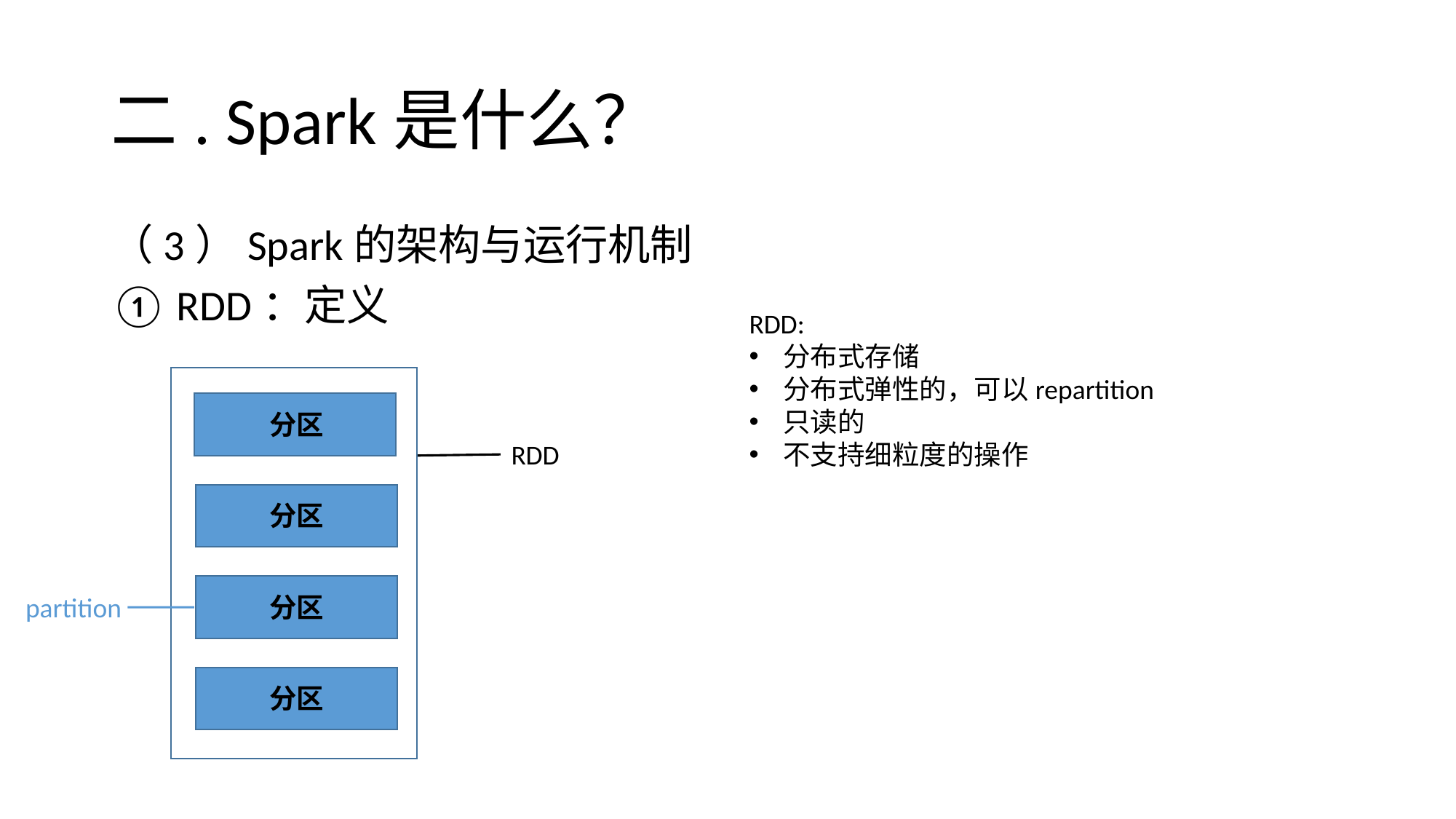

# 二. Spark是什么？
（3）Spark的架构与运行机制
① RDD：定义

RDD:
分布式存储
分布式弹性的，可以repartition
只读的
不支持细粒度的操作

分区
RDD

分区

partition
分区

分区